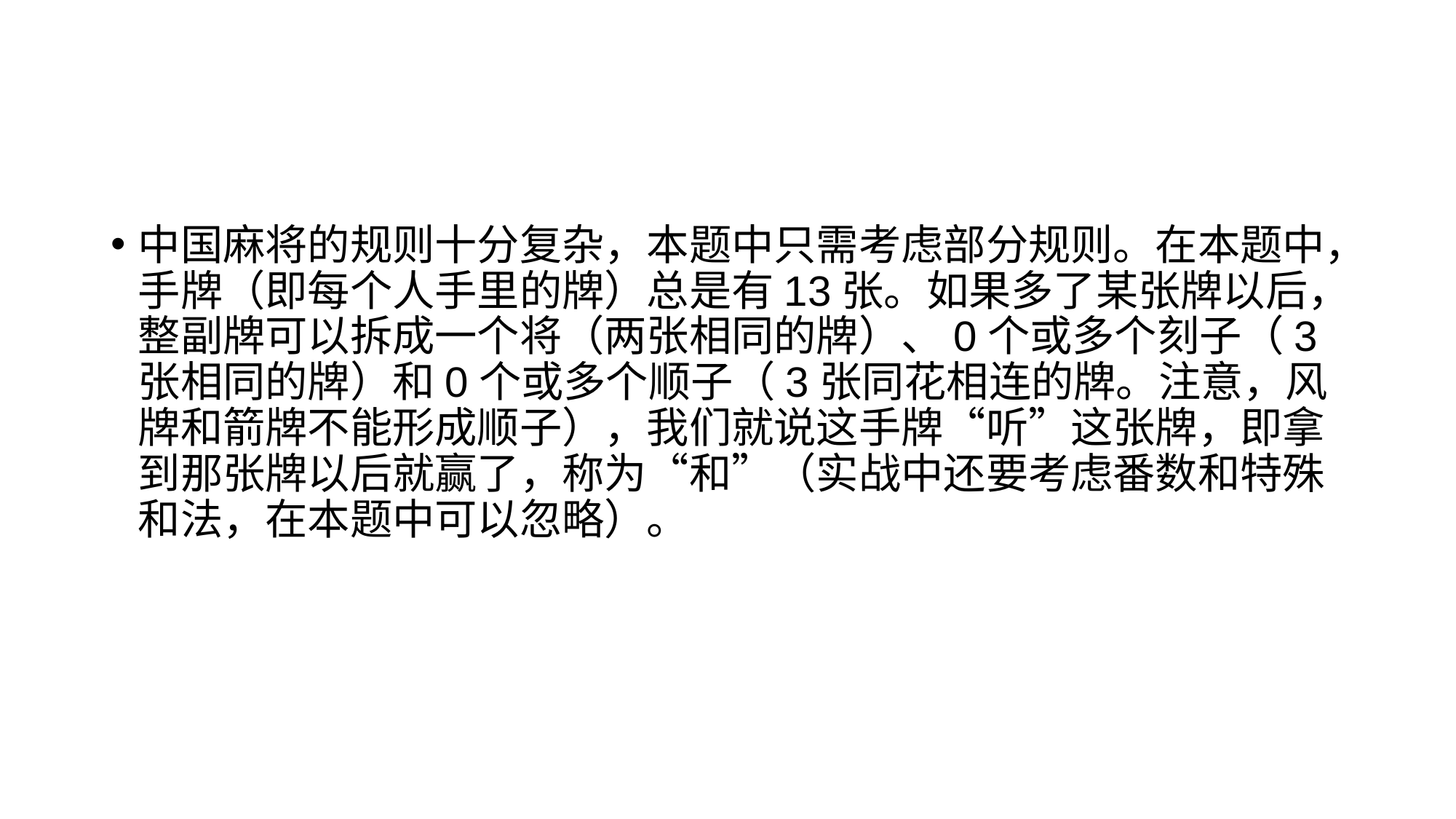

#
中国麻将的规则十分复杂，本题中只需考虑部分规则。在本题中，手牌（即每个人手里的牌）总是有13张。如果多了某张牌以后，整副牌可以拆成一个将（两张相同的牌）、0个或多个刻子（3张相同的牌）和0个或多个顺子（3张同花相连的牌。注意，风牌和箭牌不能形成顺子），我们就说这手牌“听”这张牌，即拿到那张牌以后就赢了，称为“和”（实战中还要考虑番数和特殊和法，在本题中可以忽略）。